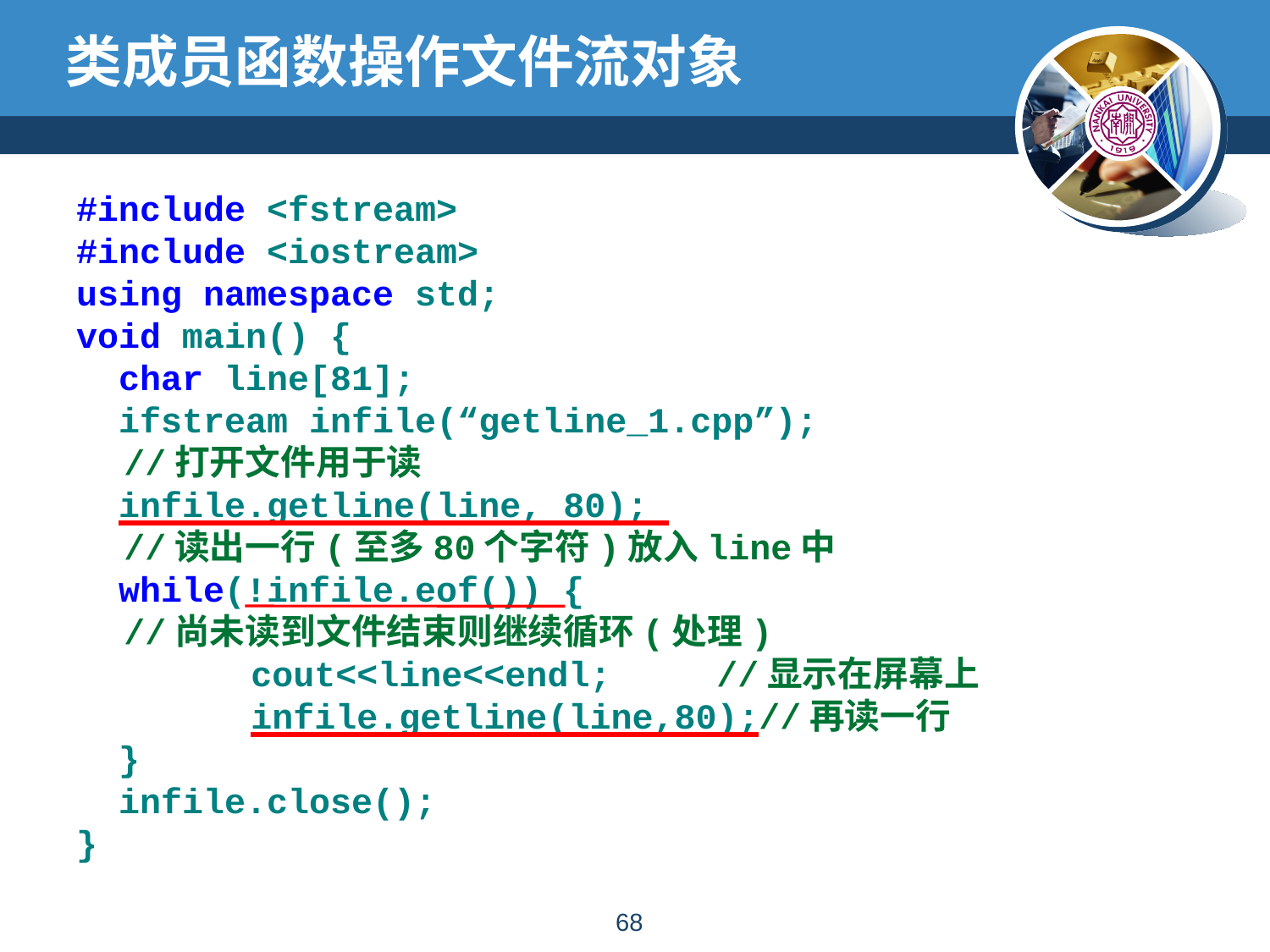

# 类成员函数操作文件流对象
#include <fstream>
#include <iostream>
using namespace std;
void main() {
  char line[81];
  ifstream infile(“getline_1.cpp”);
	//打开文件用于读
  infile.getline(line, 80);
	//读出一行(至多80个字符)放入line中
  while(!infile.eof()) {
	//尚未读到文件结束则继续循环(处理)
		cout<<line<<endl;	    //显示在屏幕上
		infile.getline(line,80);//再读一行
  }
  infile.close();
}
68